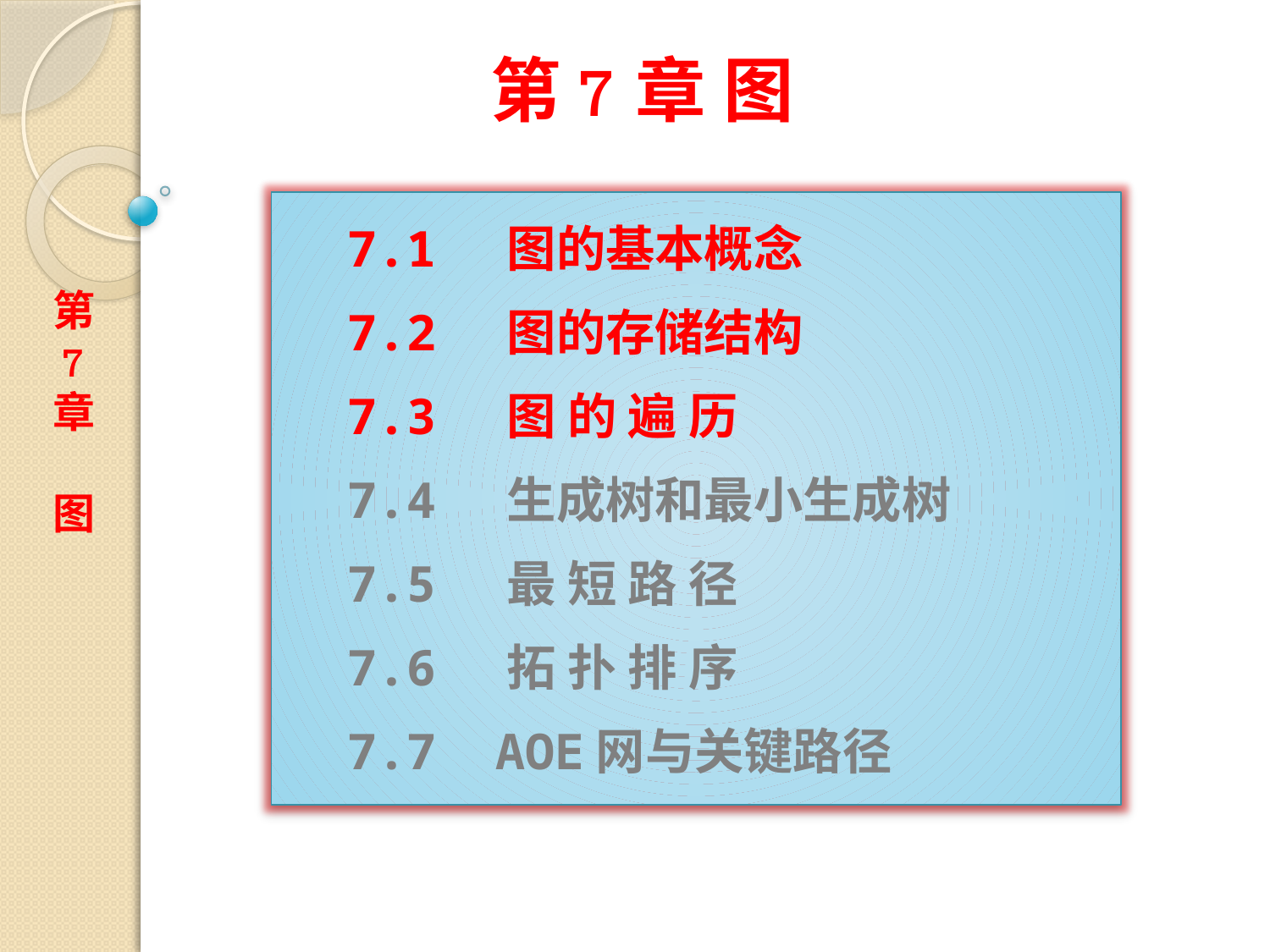

第7章 图
7.1  图的基本概念
7.2  图的存储结构
7.3  图 的 遍 历
7.4  生成树和最小生成树
7.5  最 短 路 径
7.6  拓 扑 排 序
7.7  AOE网与关键路径
第
7
章

图